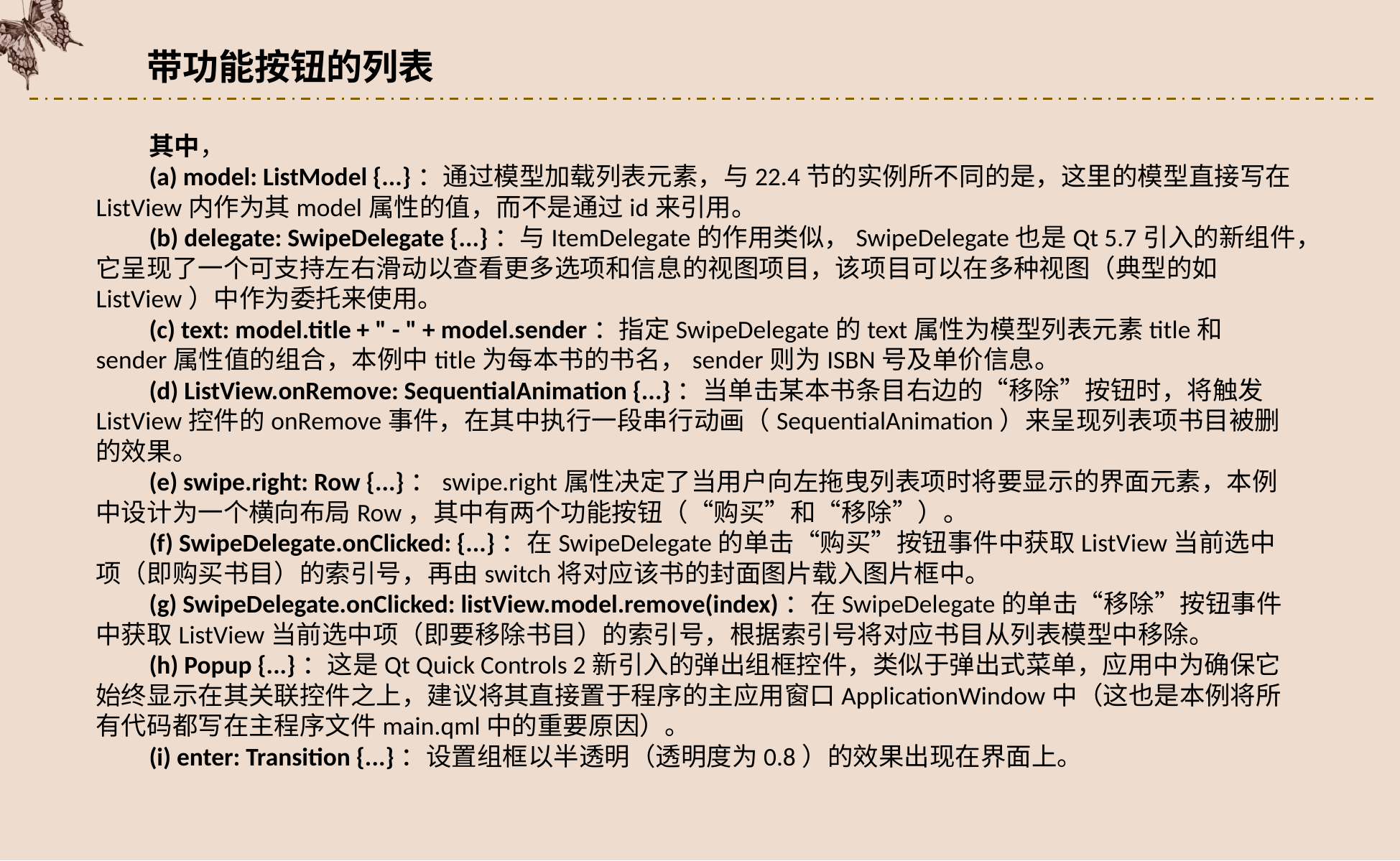

带功能按钮的列表
其中，
(a) model: ListModel {...}：通过模型加载列表元素，与22.4节的实例所不同的是，这里的模型直接写在ListView内作为其model属性的值，而不是通过id来引用。
(b) delegate: SwipeDelegate {...}：与ItemDelegate的作用类似，SwipeDelegate也是Qt 5.7引入的新组件，它呈现了一个可支持左右滑动以查看更多选项和信息的视图项目，该项目可以在多种视图（典型的如ListView）中作为委托来使用。
(c) text: model.title + " - " + model.sender：指定SwipeDelegate的text属性为模型列表元素title和sender属性值的组合，本例中title为每本书的书名，sender则为ISBN号及单价信息。
(d) ListView.onRemove: SequentialAnimation {...}：当单击某本书条目右边的“移除”按钮时，将触发ListView控件的onRemove事件，在其中执行一段串行动画（SequentialAnimation）来呈现列表项书目被删的效果。
(e) swipe.right: Row {...}：swipe.right属性决定了当用户向左拖曳列表项时将要显示的界面元素，本例中设计为一个横向布局Row，其中有两个功能按钮（“购买”和“移除”）。
(f) SwipeDelegate.onClicked: {...}：在SwipeDelegate的单击“购买”按钮事件中获取ListView当前选中项（即购买书目）的索引号，再由switch将对应该书的封面图片载入图片框中。
(g) SwipeDelegate.onClicked: listView.model.remove(index)：在SwipeDelegate的单击“移除”按钮事件中获取ListView当前选中项（即要移除书目）的索引号，根据索引号将对应书目从列表模型中移除。
(h) Popup {...}：这是Qt Quick Controls 2新引入的弹出组框控件，类似于弹出式菜单，应用中为确保它始终显示在其关联控件之上，建议将其直接置于程序的主应用窗口ApplicationWindow中（这也是本例将所有代码都写在主程序文件main.qml中的重要原因）。
(i) enter: Transition {...}：设置组框以半透明（透明度为0.8）的效果出现在界面上。